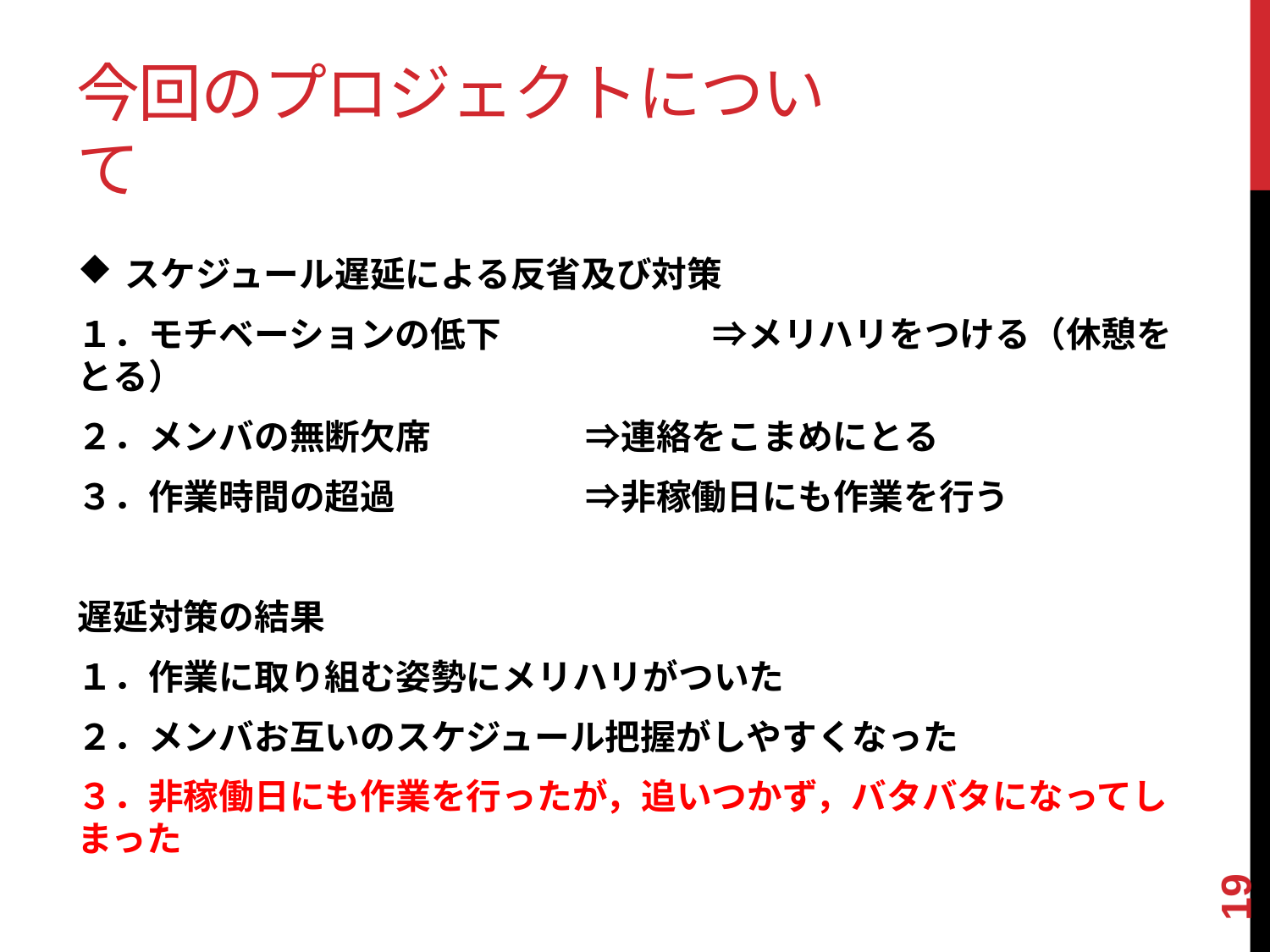

# 今回のプロジェクトについて
スケジュール遅延による反省及び対策
１．モチベーションの低下		⇒メリハリをつける（休憩をとる）
２．メンバの無断欠席		⇒連絡をこまめにとる
３．作業時間の超過		⇒非稼働日にも作業を行う

遅延対策の結果
１．作業に取り組む姿勢にメリハリがついた
２．メンバお互いのスケジュール把握がしやすくなった
３．非稼働日にも作業を行ったが，追いつかず，バタバタになってしまった
19